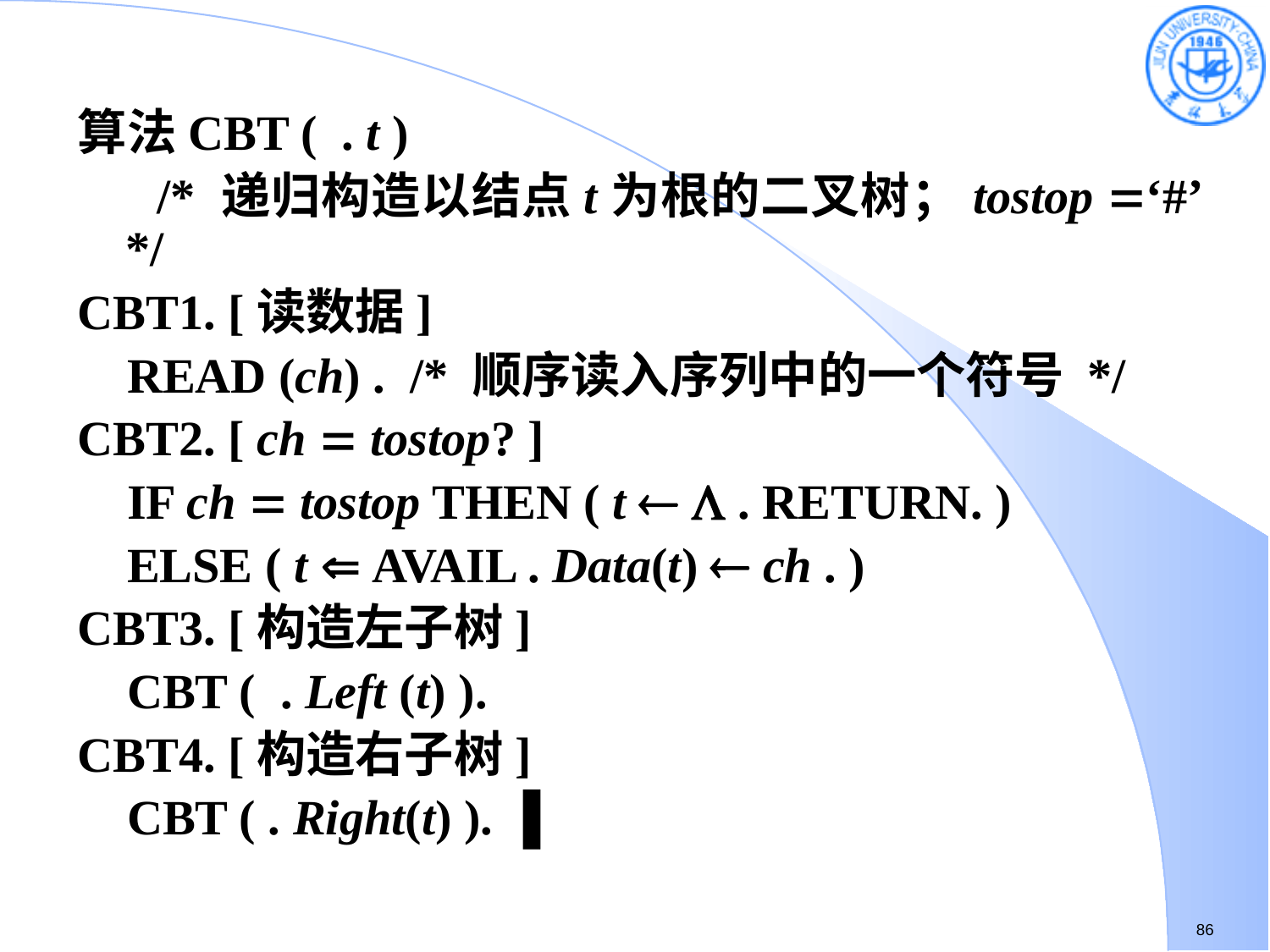

算法CBT (  . t )
      /* 递归构造以结点t为根的二叉树；tostop =‘#’ */
CBT1. [读数据]
    READ (ch) .  /* 顺序读入序列中的一个符号 */
CBT2. [ ch = tostop? ]
    IF ch = tostop THEN ( t ← Λ . RETURN. )
    ELSE ( t ⇐ AVAIL . Data(t) ← ch . )
CBT3. [构造左子树]
    CBT (  . Left (t) ).
CBT4. [构造右子树]
    CBT ( . Right(t) ). ▐